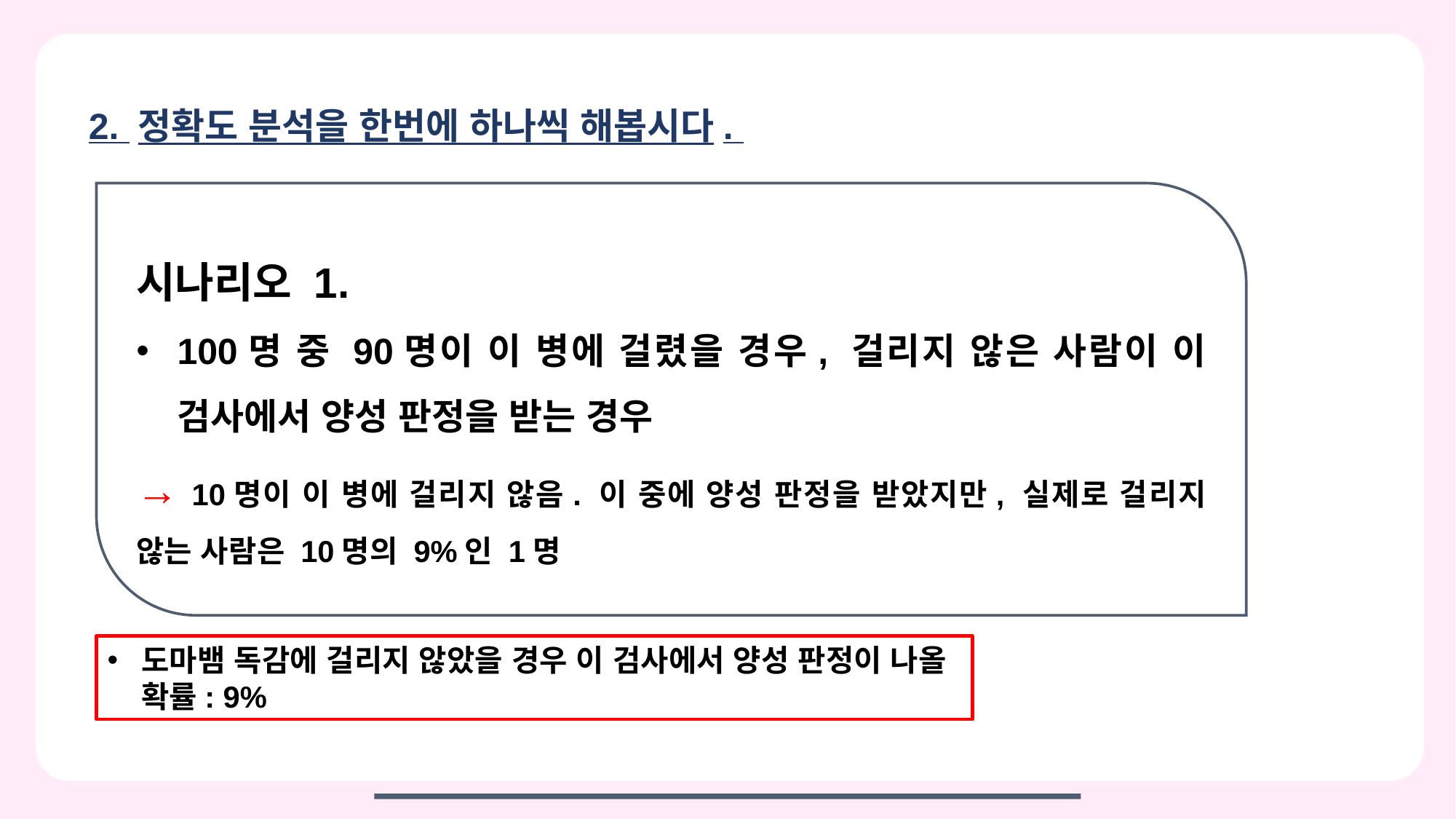

2. 정확도 분석을 한번에 하나씩 해봅시다.
시나리오 1.
100명 중 90명이 이 병에 걸렸을 경우, 걸리지 않은 사람이 이 검사에서 양성 판정을 받는 경우
→ 10명이 이 병에 걸리지 않음. 이 중에 양성 판정을 받았지만, 실제로 걸리지 않는 사람은 10명의 9%인 1명
도마뱀 독감에 걸리지 않았을 경우 이 검사에서 양성 판정이 나올 확률: 9%